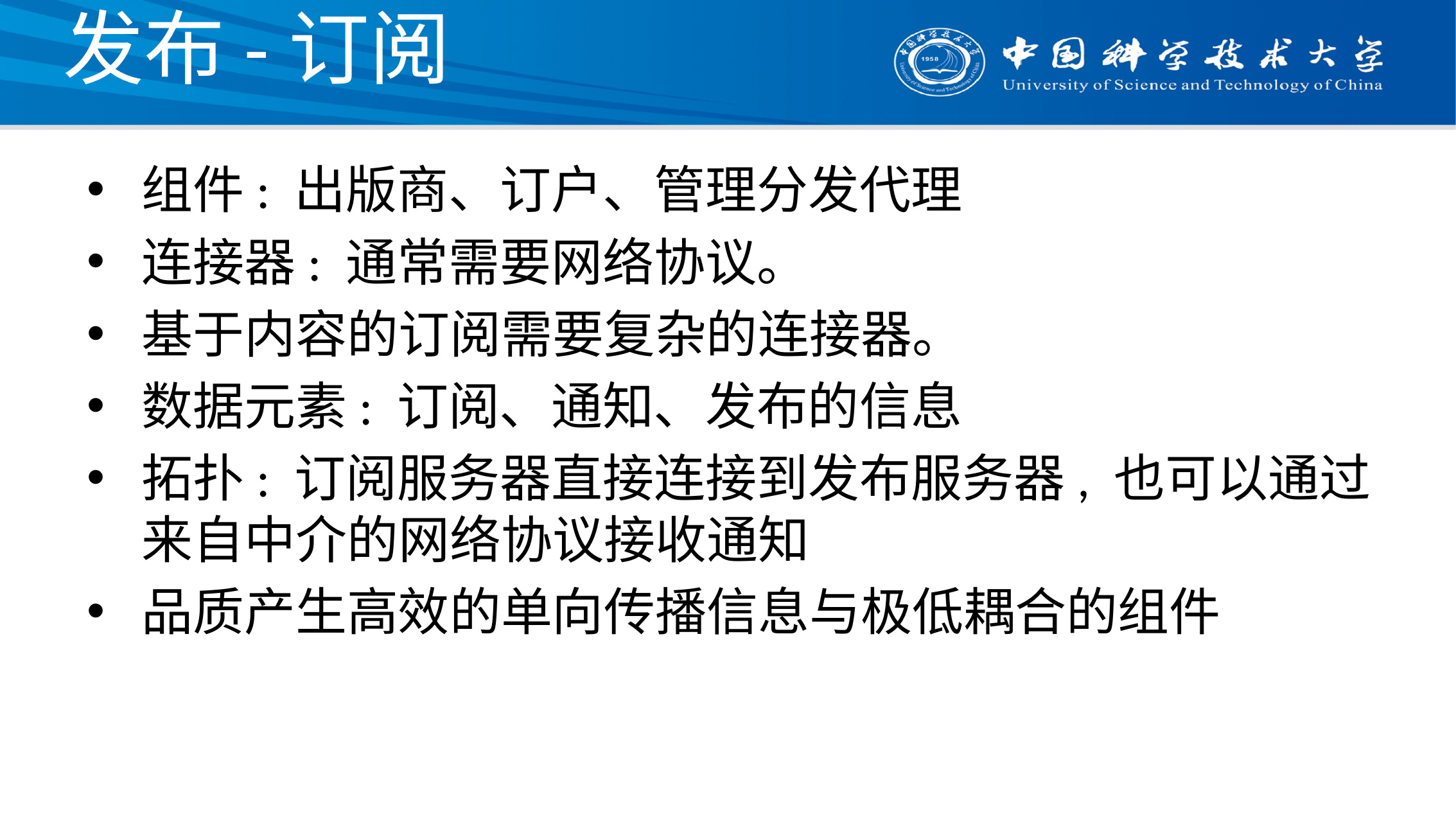

# 发布-订阅
组件: 出版商、订户、管理分发代理
连接器: 通常需要网络协议。
基于内容的订阅需要复杂的连接器。
数据元素: 订阅、通知、发布的信息
拓扑: 订阅服务器直接连接到发布服务器, 也可以通过来自中介的网络协议接收通知
品质产生高效的单向传播信息与极低耦合的组件